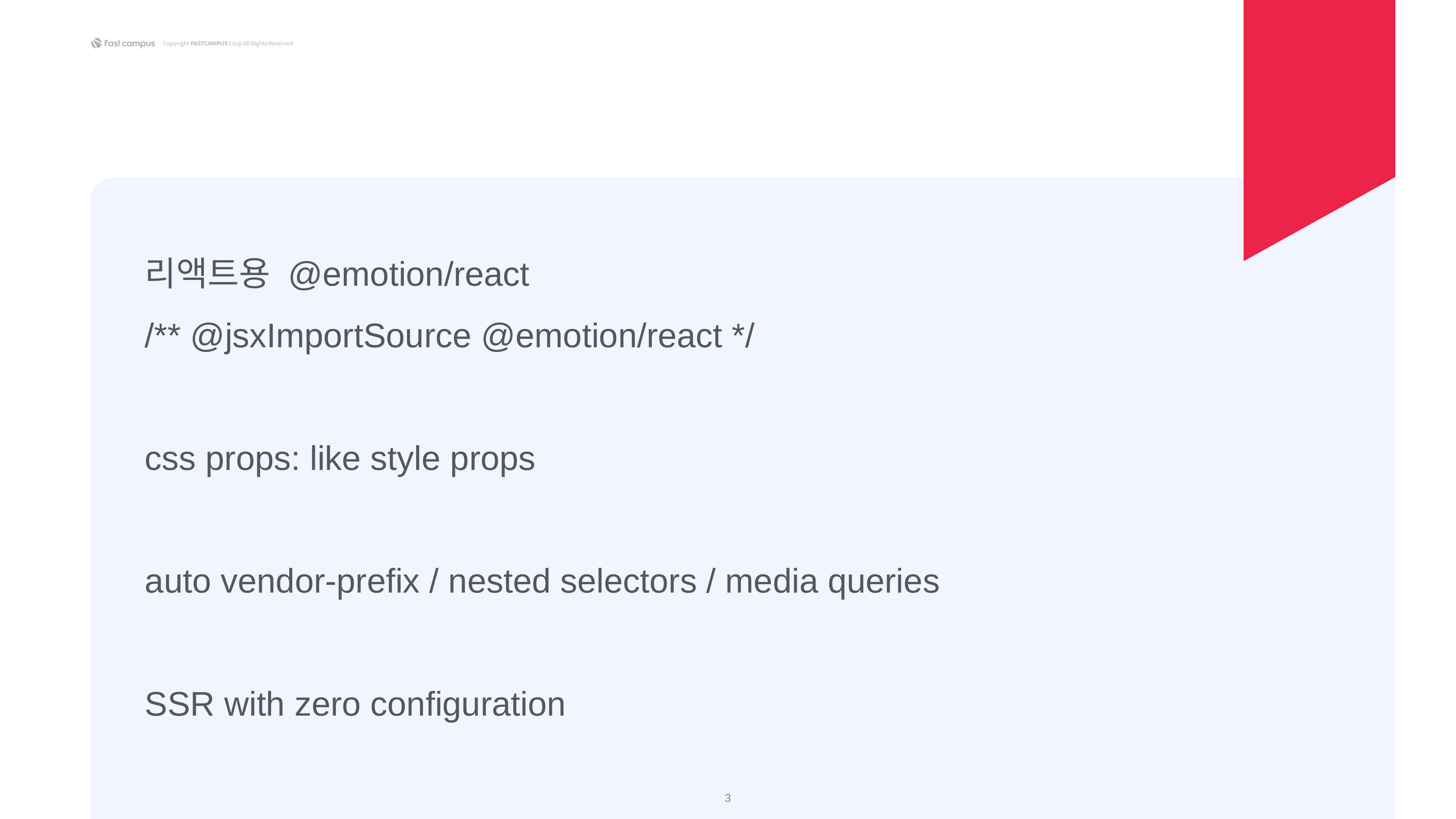

리액트용 @emotion/react
/** @jsxImportSource @emotion/react */

css props: like style props

auto vendor-prefix / nested selectors / media queries

SSR with zero configuration

3